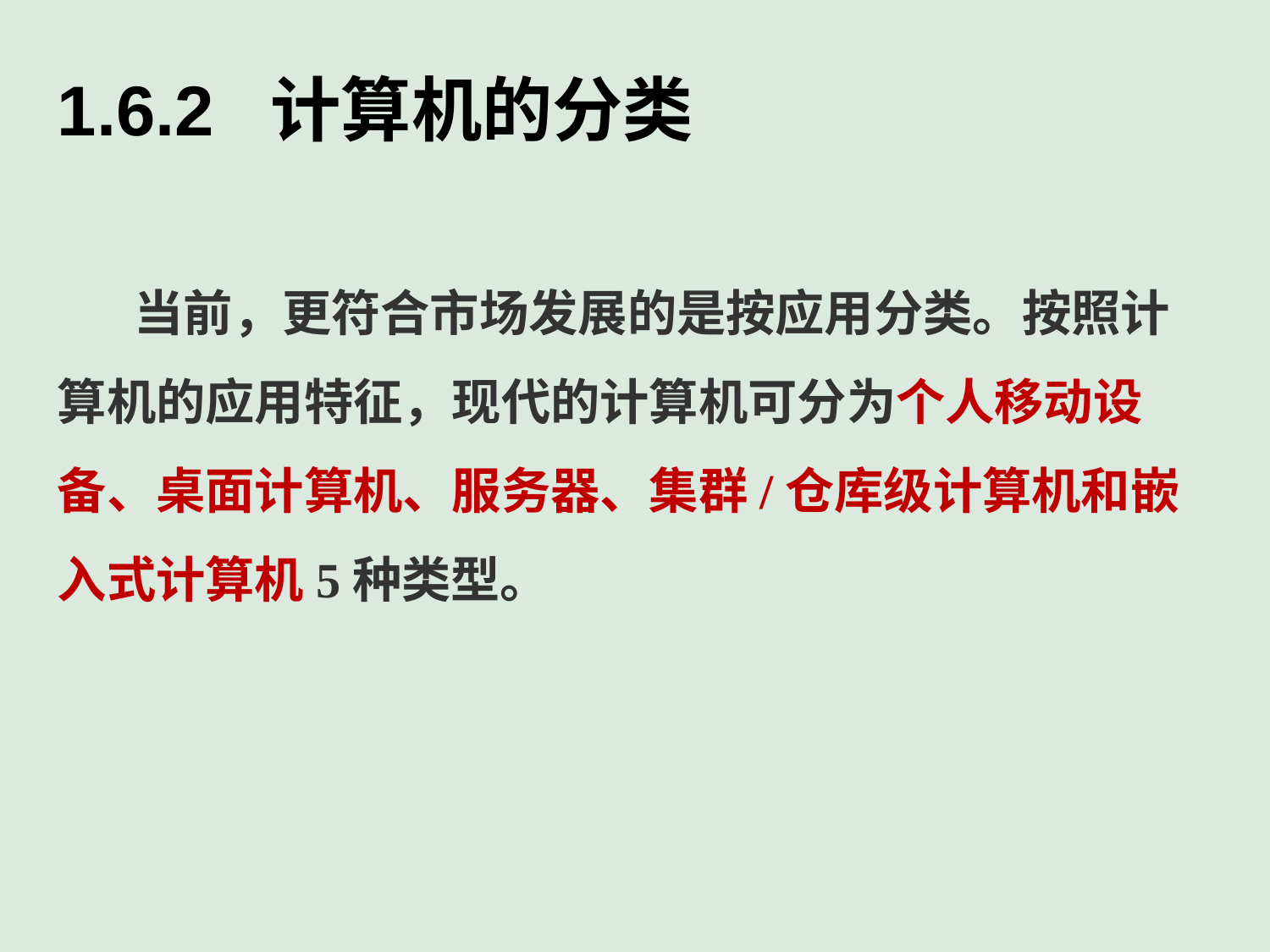

1.6.2  计算机的分类
       当前，更符合市场发展的是按应用分类。按照计算机的应用特征，现代的计算机可分为个人移动设备、桌面计算机、服务器、集群/仓库级计算机和嵌入式计算机5种类型。
69